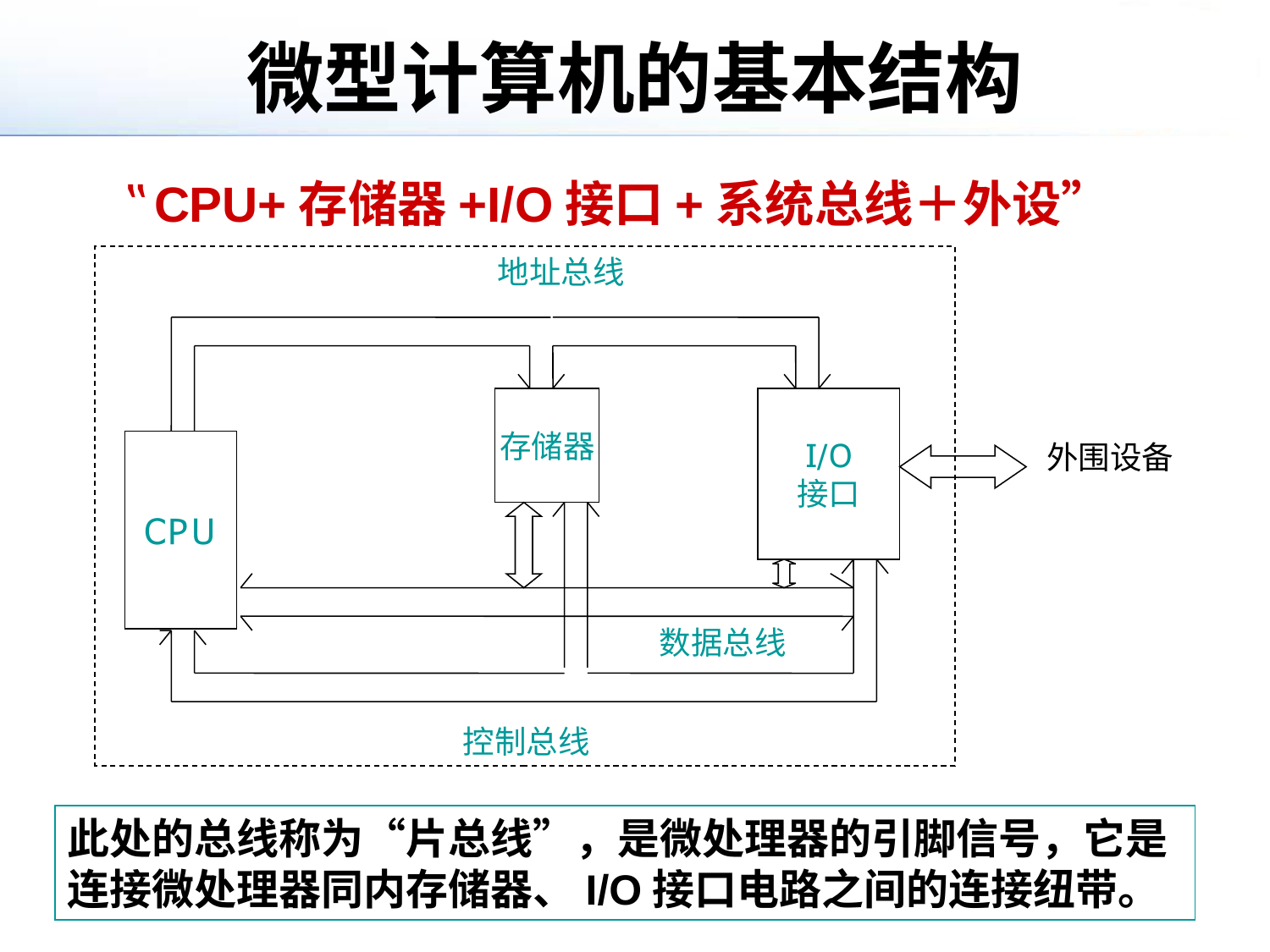

# 微型计算机的基本结构
      “CPU+存储器+I/O接口+系统总线＋外设”

地址总线

存储器
I/O
接口
CPU
外围设备

数据总线

控制总线
此处的总线称为“片总线”，是微处理器的引脚信号，它是连接微处理器同内存储器、I/O接口电路之间的连接纽带。